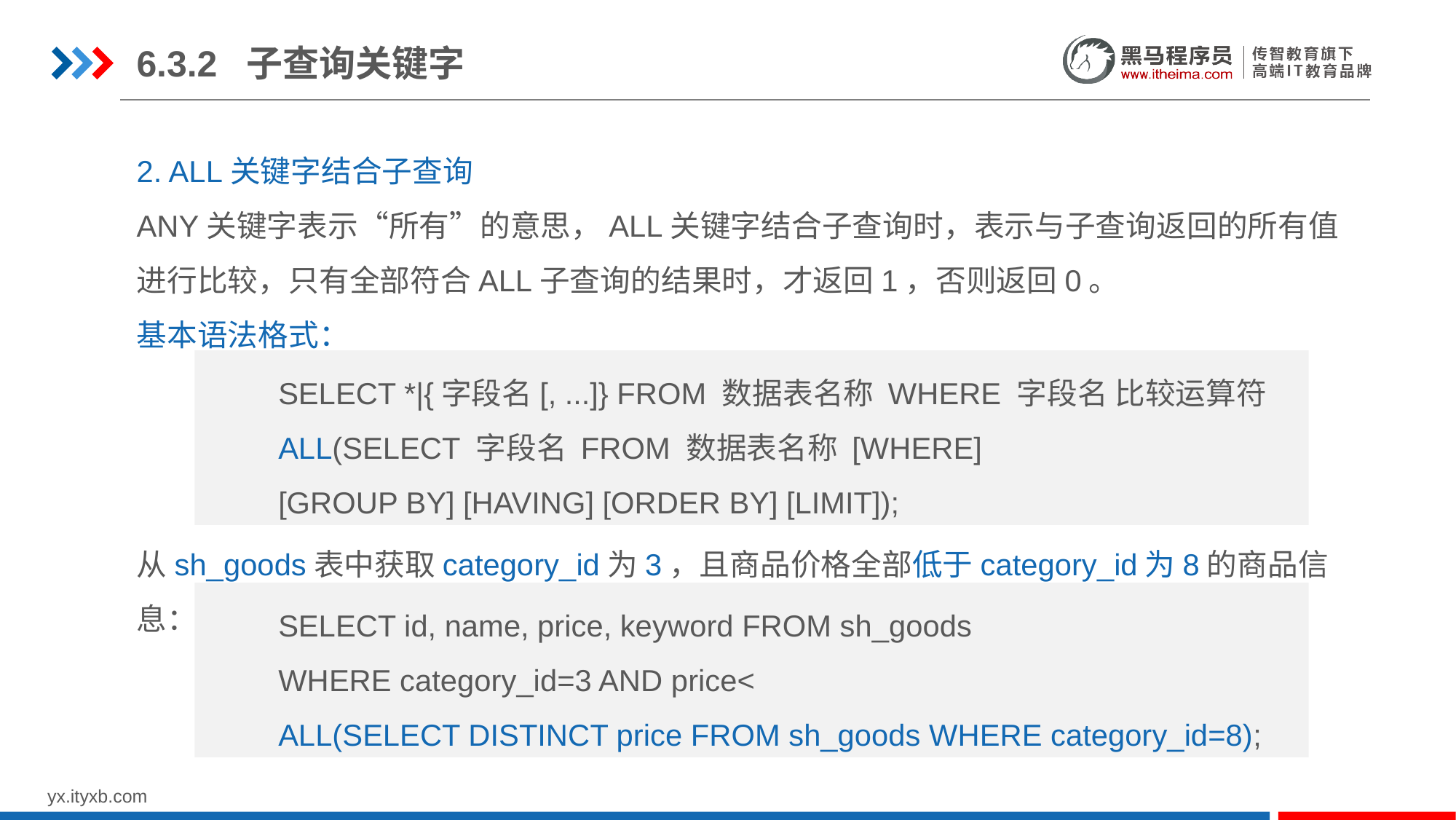

6.3.2  子查询关键字
2. ALL关键字结合子查询
ANY关键字表示“所有”的意思，ALL关键字结合子查询时，表示与子查询返回的所有值进行比较，只有全部符合ALL子查询的结果时，才返回1，否则返回0。
基本语法格式：
SELECT *|{字段名[, ...]} FROM 数据表名称 WHERE 字段名 比较运算符
ALL(SELECT 字段名 FROM 数据表名称 [WHERE]
[GROUP BY] [HAVING] [ORDER BY] [LIMIT]);
从sh_goods表中获取category_id为3，且商品价格全部低于category_id为8的商品信息：
SELECT id, name, price, keyword FROM sh_goods
WHERE category_id=3 AND price<
ALL(SELECT DISTINCT price FROM sh_goods WHERE category_id=8);